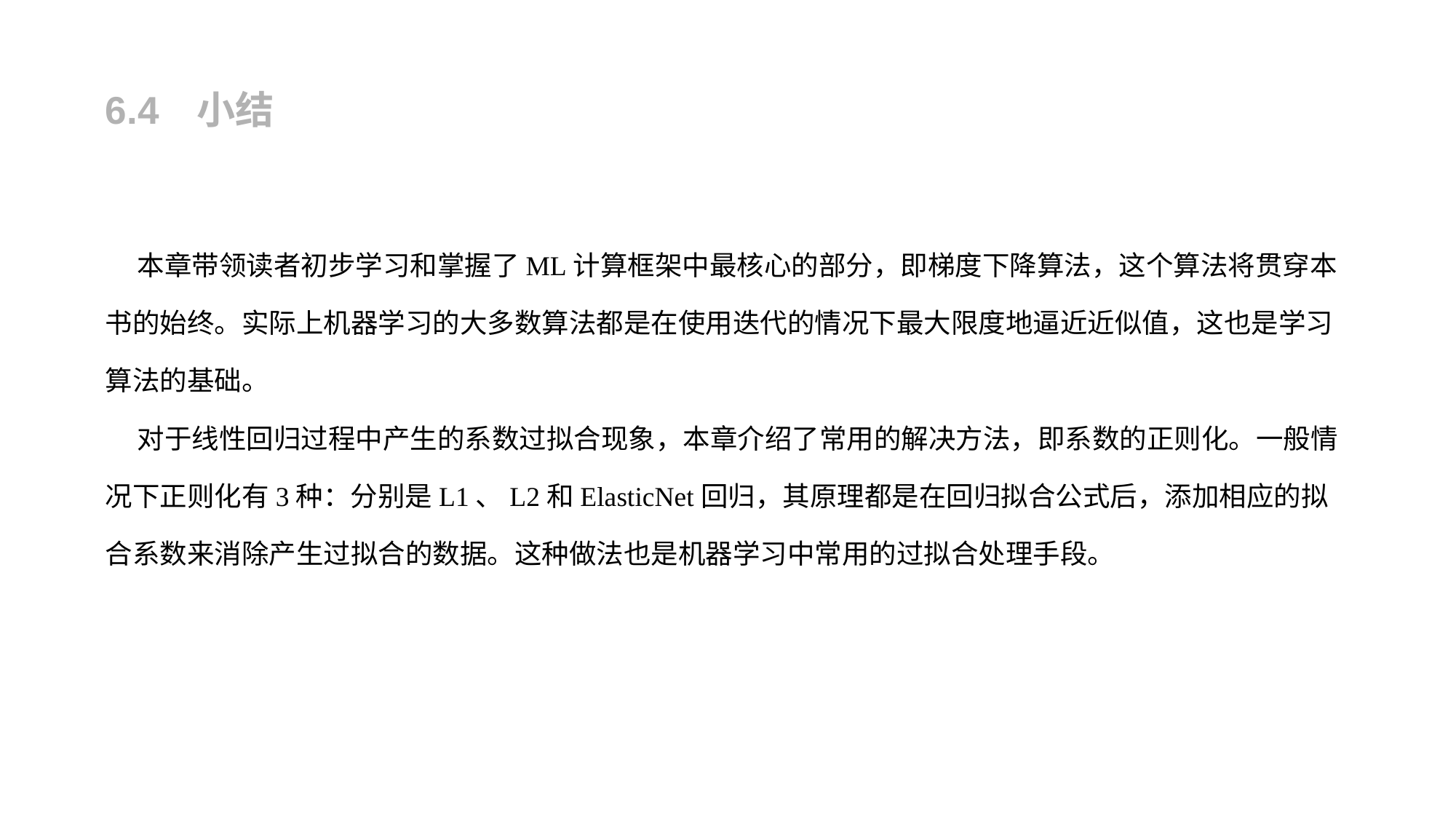

# 6.4  小结
本章带领读者初步学习和掌握了ML计算框架中最核心的部分，即梯度下降算法，这个算法将贯穿本书的始终。实际上机器学习的大多数算法都是在使用迭代的情况下最大限度地逼近近似值，这也是学习算法的基础。
对于线性回归过程中产生的系数过拟合现象，本章介绍了常用的解决方法，即系数的正则化。一般情况下正则化有3种：分别是L1、L2和ElasticNet回归，其原理都是在回归拟合公式后，添加相应的拟合系数来消除产生过拟合的数据。这种做法也是机器学习中常用的过拟合处理手段。